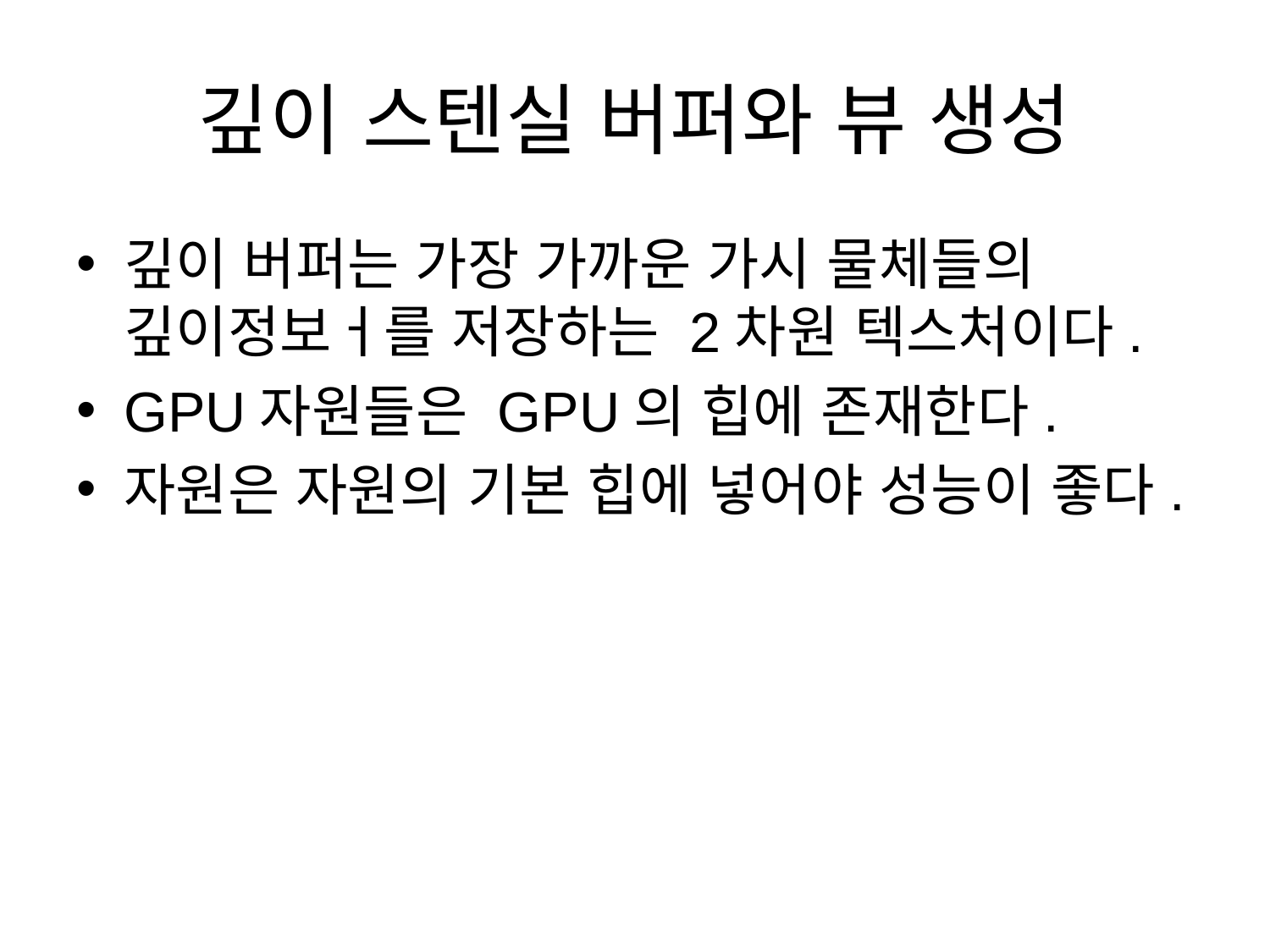

# 깊이 스텐실 버퍼와 뷰 생성
깊이 버퍼는 가장 가까운 가시 물체들의 깊이정보ㅓ를 저장하는 2차원 텍스처이다.
GPU자원들은 GPU의 힙에 존재한다.
자원은 자원의 기본 힙에 넣어야 성능이 좋다.